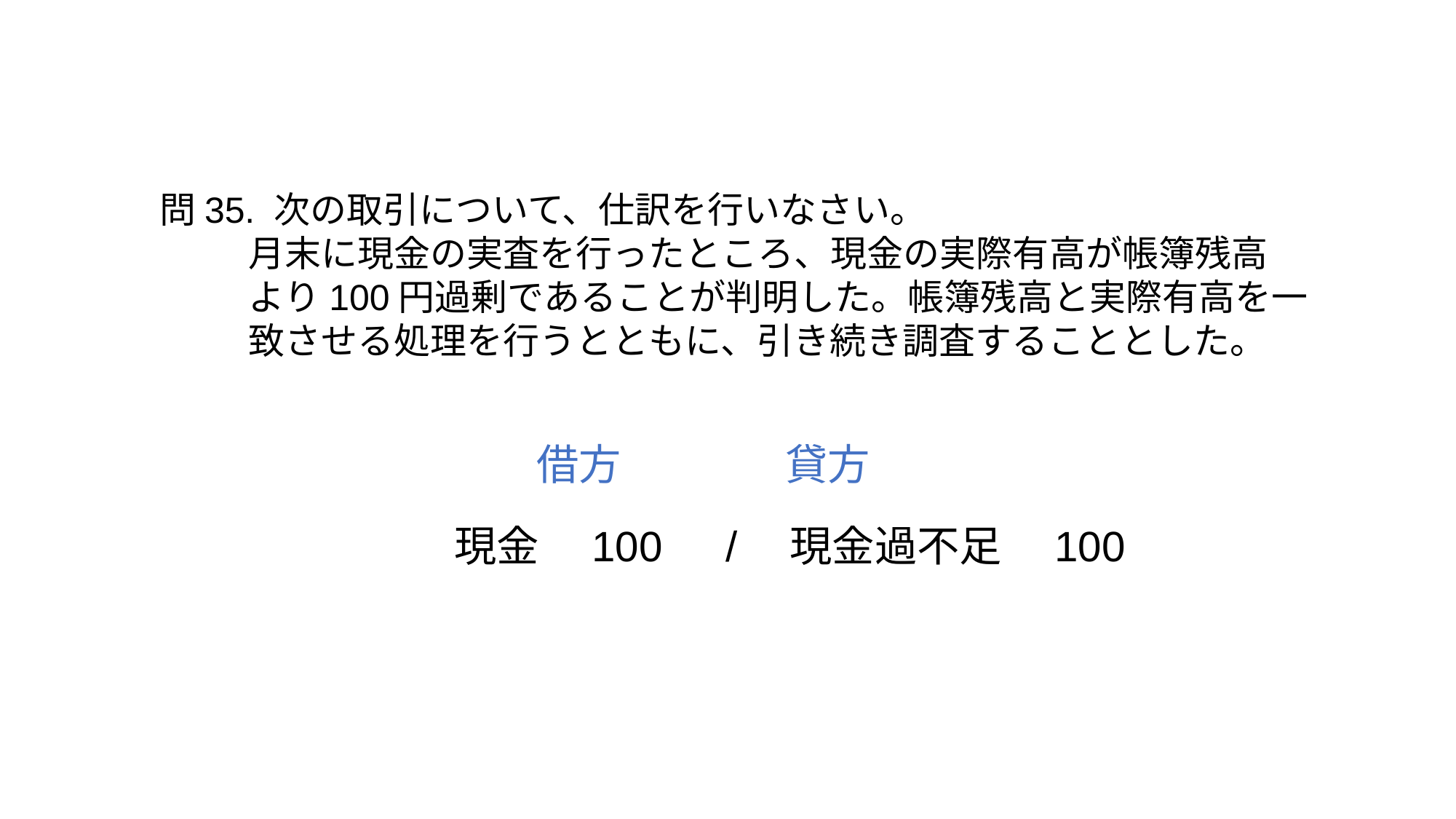

問35. 次の取引について、仕訳を行いなさい。
　　  月末に現金の実査を行ったところ、現金の実際有高が帳簿残高
　　  より100円過剰であることが判明した。帳簿残高と実際有高を一
　　  致させる処理を行うとともに、引き続き調査することとした。
借方
貸方
現金　100　/　現金過不足　100